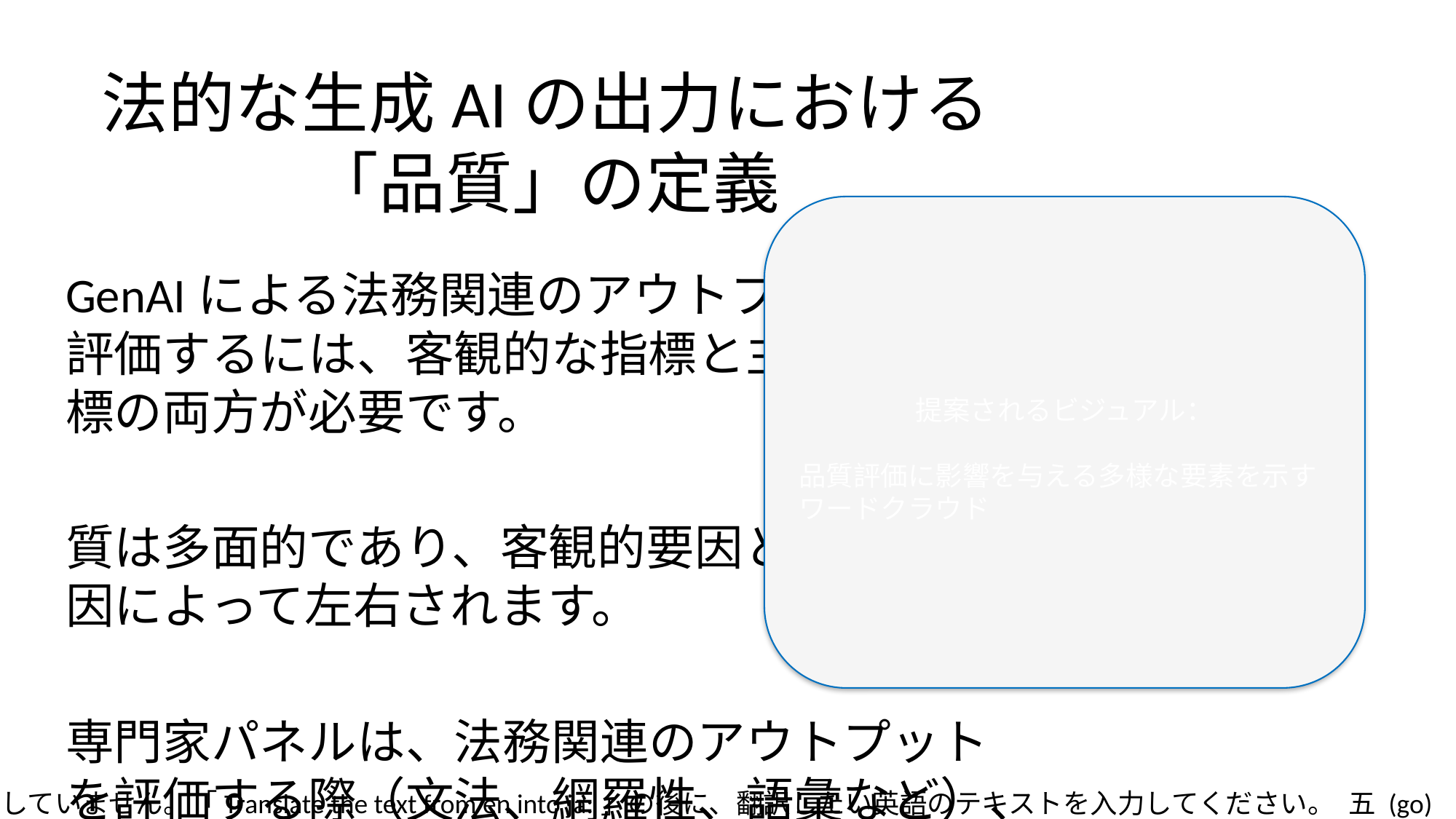

# 法的な生成AIの出力における「品質」の定義

GenAIによる法務関連のアウトプットの質を評価するには、客観的な指標と主観的な指標の両方が必要です。

質は多面的であり、客観的要因と主観的要因によって左右されます。

専門家パネルは、法務関連のアウトプットを評価する際（文法、網羅性、語彙など）、さまざまな好みを持ちました。

「許容範囲内のエラー」に対する許容度は参加者によって異なり、質評価の主観的な性質が浮き彫りになりました。

提案されるビジュアル：

品質評価に影響を与える多様な要素を示すワードクラウド

申し訳ありませんが、あなたは翻訳するテキストを提供していません。「Translate the text from en into ja:」の後に、翻訳したい英語のテキストを入力してください。

五 (go)